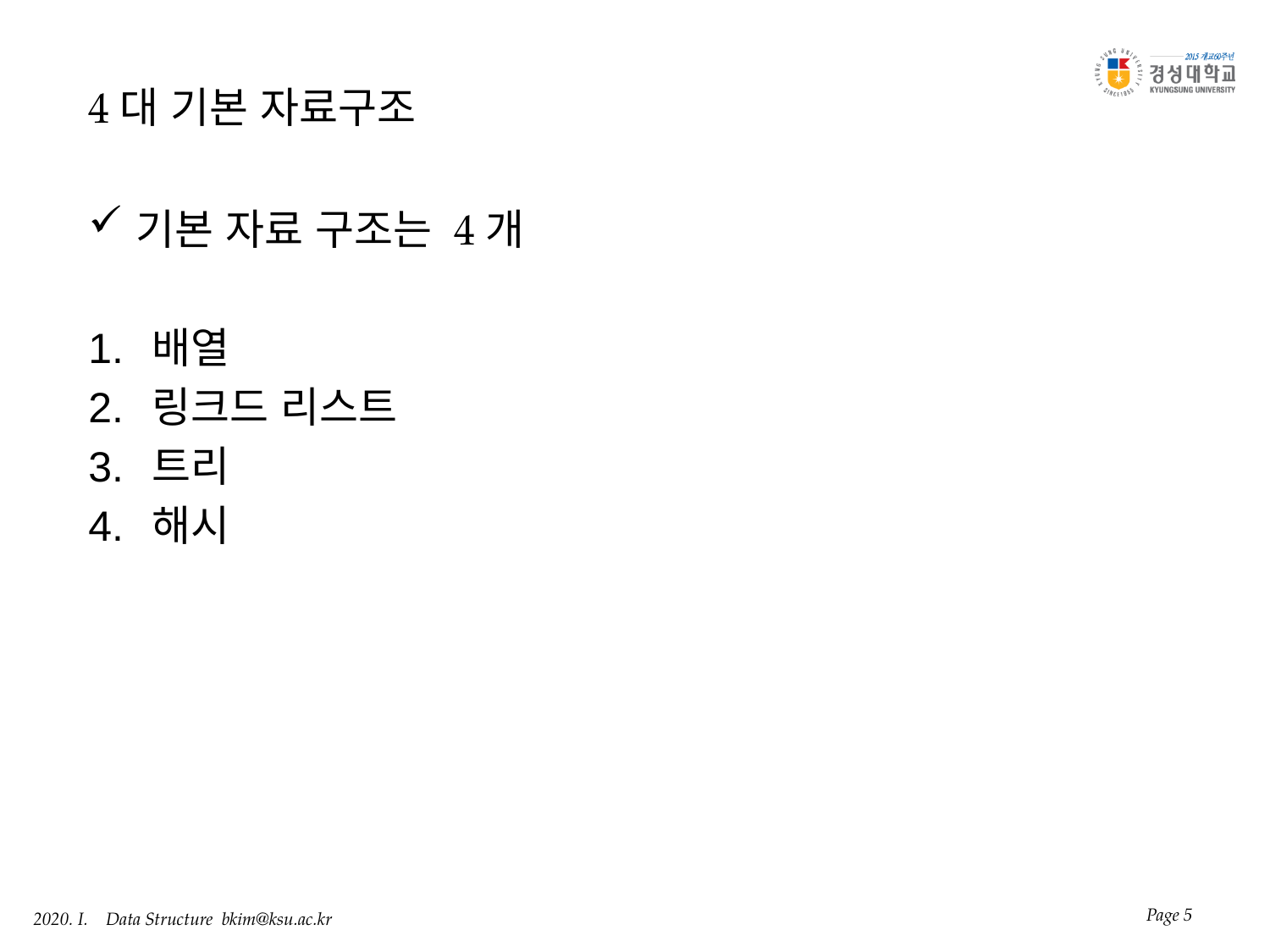

# 4대 기본 자료구조
기본 자료 구조는 4개

배열
링크드 리스트
트리
해시
Page 5